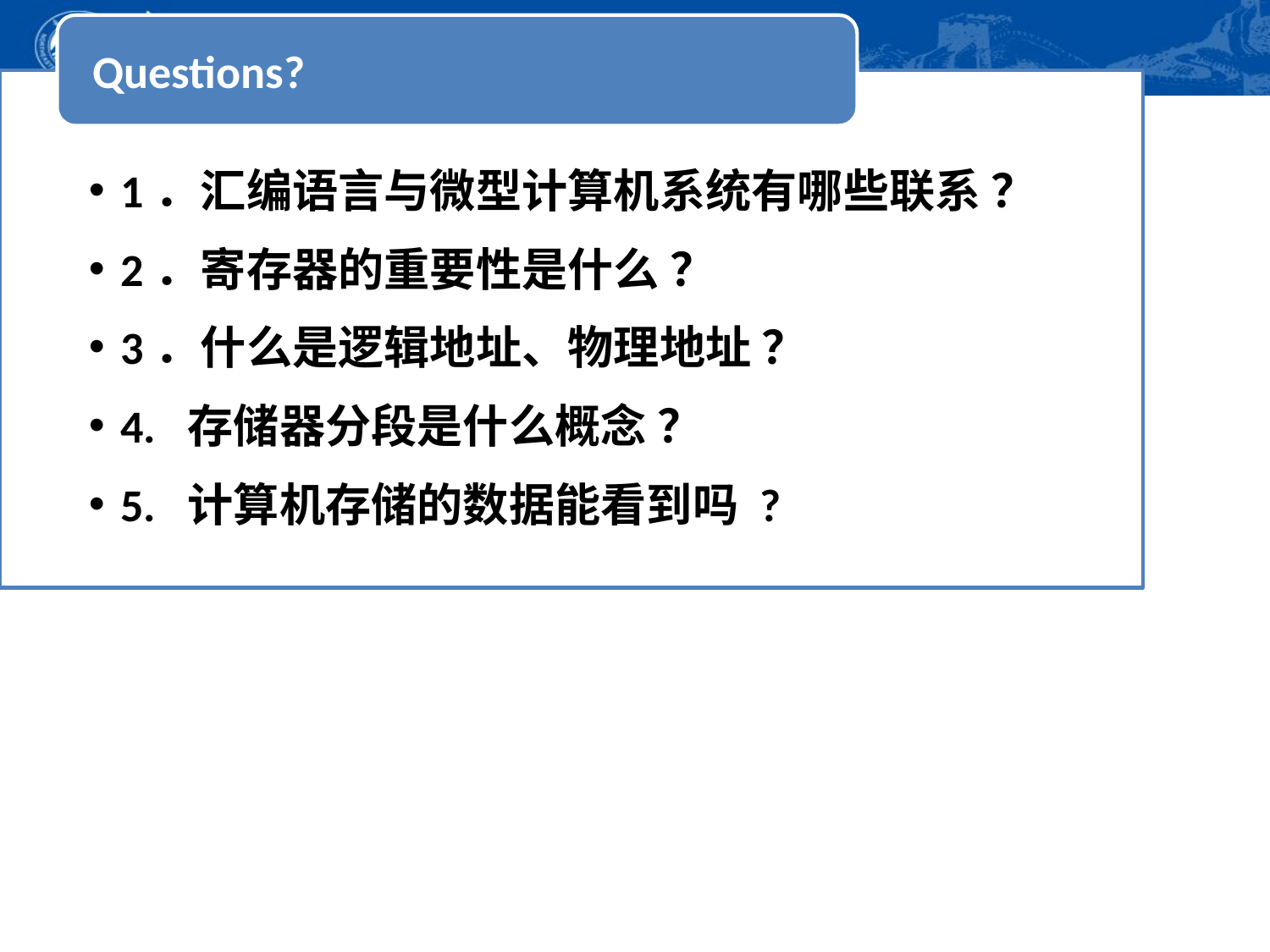

第二章 计算机基本原理
1．汇编语言与微型计算机系统有哪些联系 ？
2．寄存器的重要性是什么 ？
3．什么是逻辑地址、物理地址 ？
4.  存储器分段是什么概念 ？
5.  计算机存储的数据能看到吗 ?
Questions?